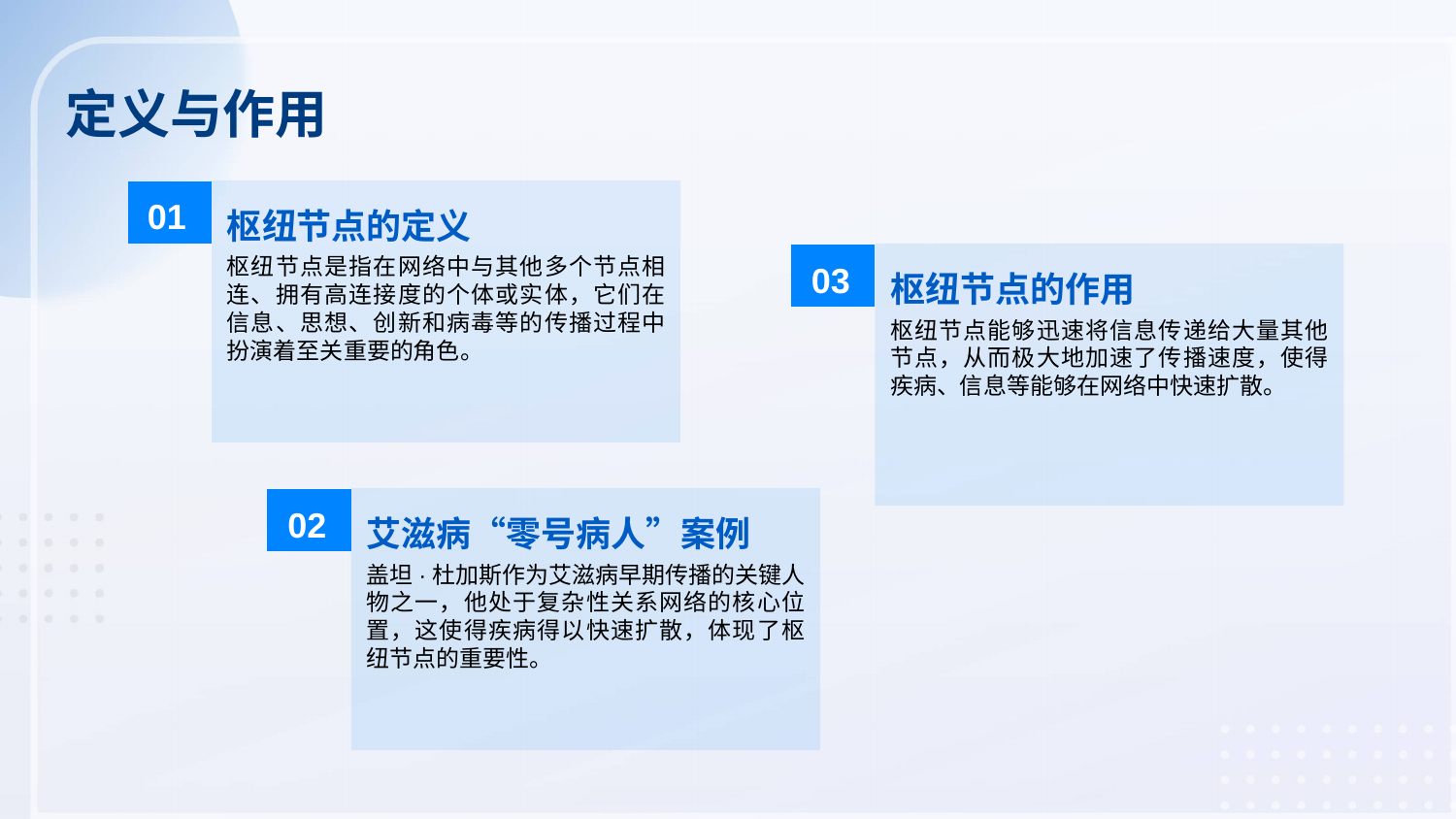

定义与作用
01

枢纽节点的定义
枢纽节点是指在网络中与其他多个节点相连、拥有高连接度的个体或实体，它们在信息、思想、创新和病毒等的传播过程中扮演着至关重要的角色。
03

枢纽节点的作用
枢纽节点能够迅速将信息传递给大量其他节点，从而极大地加速了传播速度，使得疾病、信息等能够在网络中快速扩散。
02

艾滋病“零号病人”案例
盖坦·杜加斯作为艾滋病早期传播的关键人物之一，他处于复杂性关系网络的核心位置，这使得疾病得以快速扩散，体现了枢纽节点的重要性。